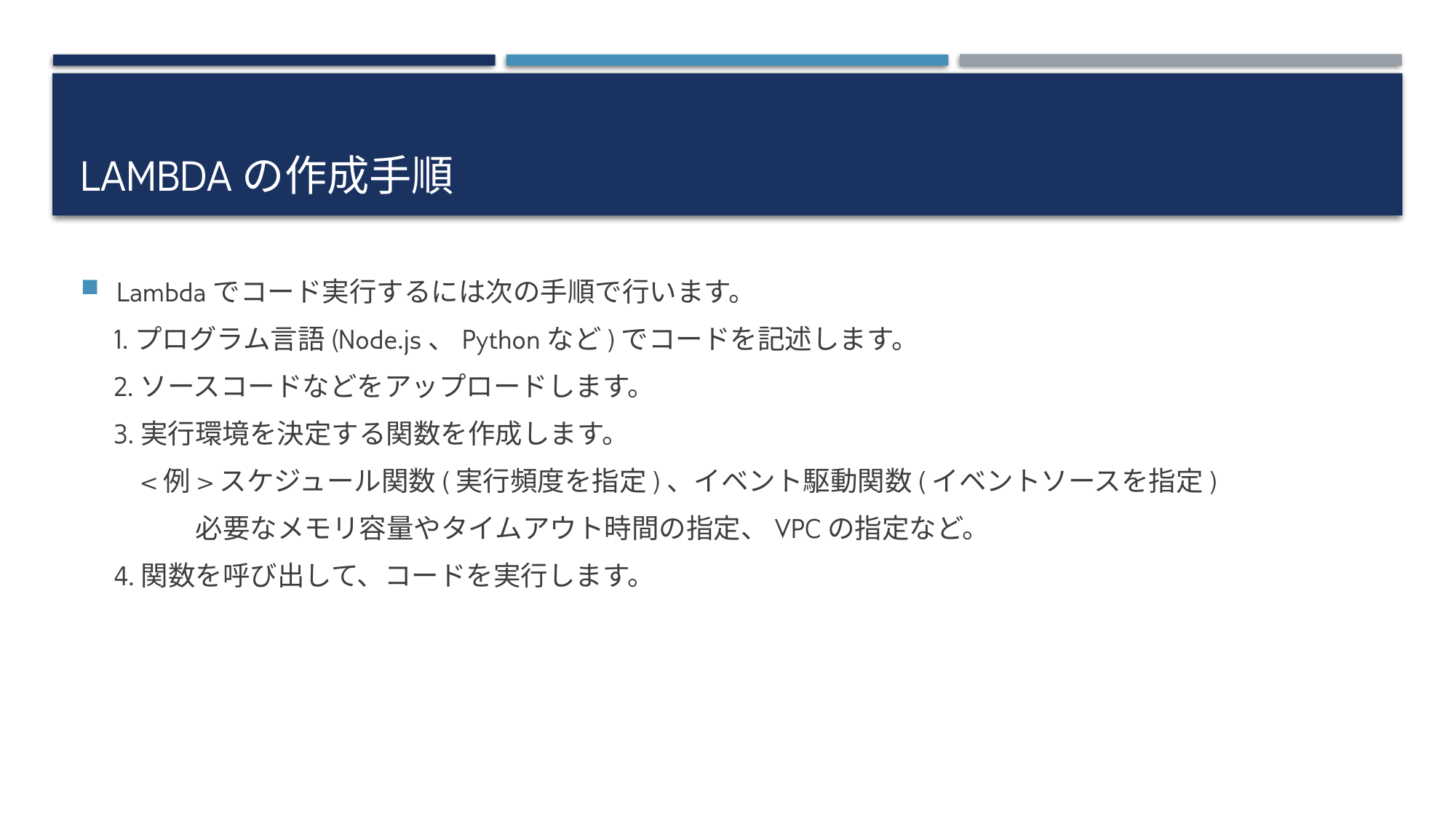

# Lambdaの作成手順
Lambdaでコード実行するには次の手順で行います。
　1.プログラム言語(Node.js、Pythonなど)でコードを記述します。
　2.ソースコードなどをアップロードします。
　3.実行環境を決定する関数を作成します。
　　<例>スケジュール関数(実行頻度を指定)、イベント駆動関数(イベントソースを指定)
　　　　 必要なメモリ容量やタイムアウト時間の指定、VPCの指定など。
　4.関数を呼び出して、コードを実行します。